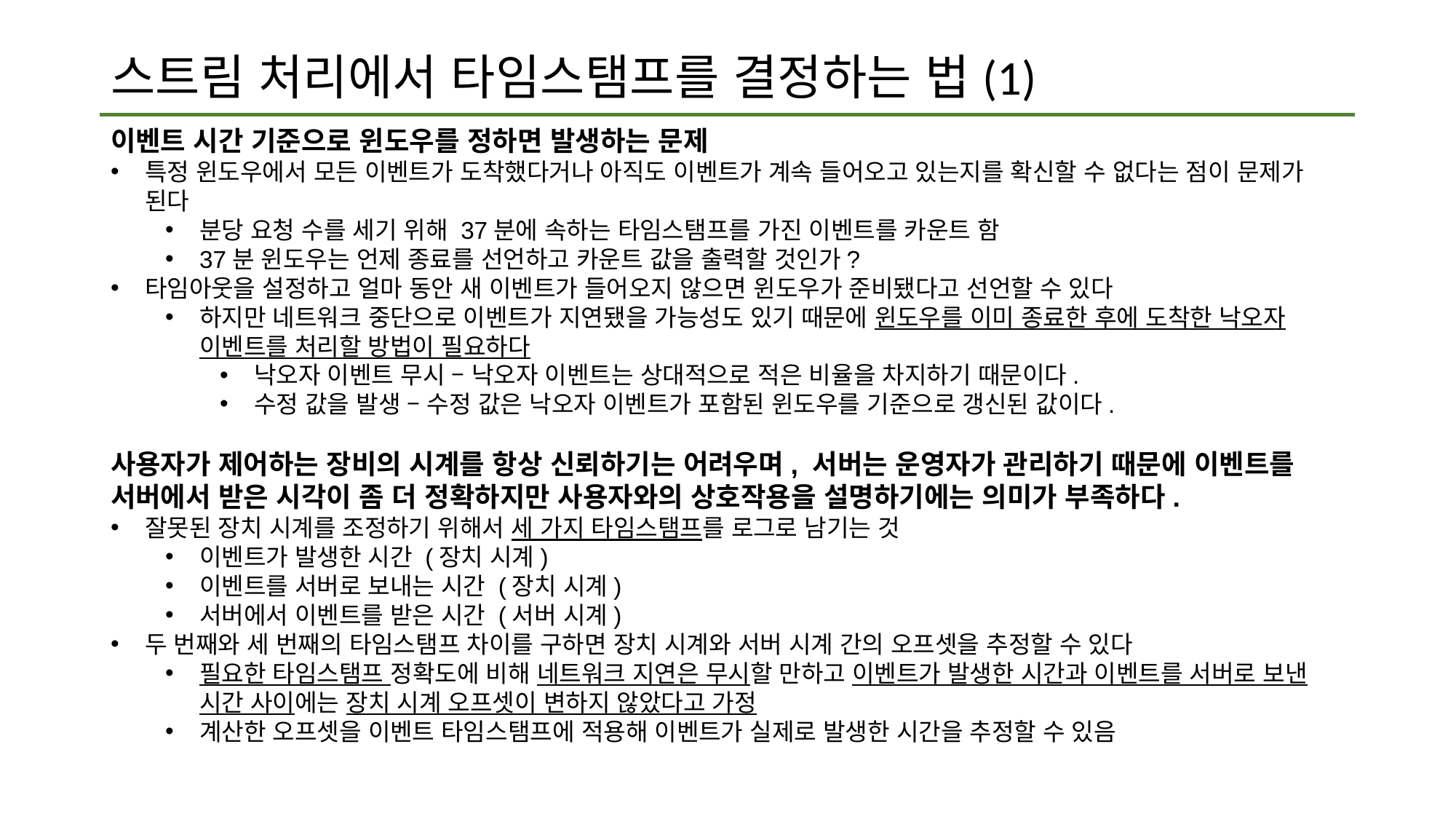

# 스트림 처리에서 타임스탬프를 결정하는 법(1)
이벤트 시간 기준으로 윈도우를 정하면 발생하는 문제
특정 윈도우에서 모든 이벤트가 도착했다거나 아직도 이벤트가 계속 들어오고 있는지를 확신할 수 없다는 점이 문제가 된다
분당 요청 수를 세기 위해 37분에 속하는 타임스탬프를 가진 이벤트를 카운트 함
37분 윈도우는 언제 종료를 선언하고 카운트 값을 출력할 것인가?
타임아웃을 설정하고 얼마 동안 새 이벤트가 들어오지 않으면 윈도우가 준비됐다고 선언할 수 있다
하지만 네트워크 중단으로 이벤트가 지연됐을 가능성도 있기 때문에 윈도우를 이미 종료한 후에 도착한 낙오자 이벤트를 처리할 방법이 필요하다
낙오자 이벤트 무시 – 낙오자 이벤트는 상대적으로 적은 비율을 차지하기 때문이다.
수정 값을 발생 – 수정 값은 낙오자 이벤트가 포함된 윈도우를 기준으로 갱신된 값이다.

사용자가 제어하는 장비의 시계를 항상 신뢰하기는 어려우며, 서버는 운영자가 관리하기 때문에 이벤트를 서버에서 받은 시각이 좀 더 정확하지만 사용자와의 상호작용을 설명하기에는 의미가 부족하다.
잘못된 장치 시계를 조정하기 위해서 세 가지 타임스탬프를 로그로 남기는 것
이벤트가 발생한 시간 (장치 시계)
이벤트를 서버로 보내는 시간 (장치 시계)
서버에서 이벤트를 받은 시간 (서버 시계)
두 번째와 세 번째의 타임스탬프 차이를 구하면 장치 시계와 서버 시계 간의 오프셋을 추정할 수 있다
필요한 타임스탬프 정확도에 비해 네트워크 지연은 무시할 만하고 이벤트가 발생한 시간과 이벤트를 서버로 보낸 시간 사이에는 장치 시계 오프셋이 변하지 않았다고 가정
계산한 오프셋을 이벤트 타임스탬프에 적용해 이벤트가 실제로 발생한 시간을 추정할 수 있음